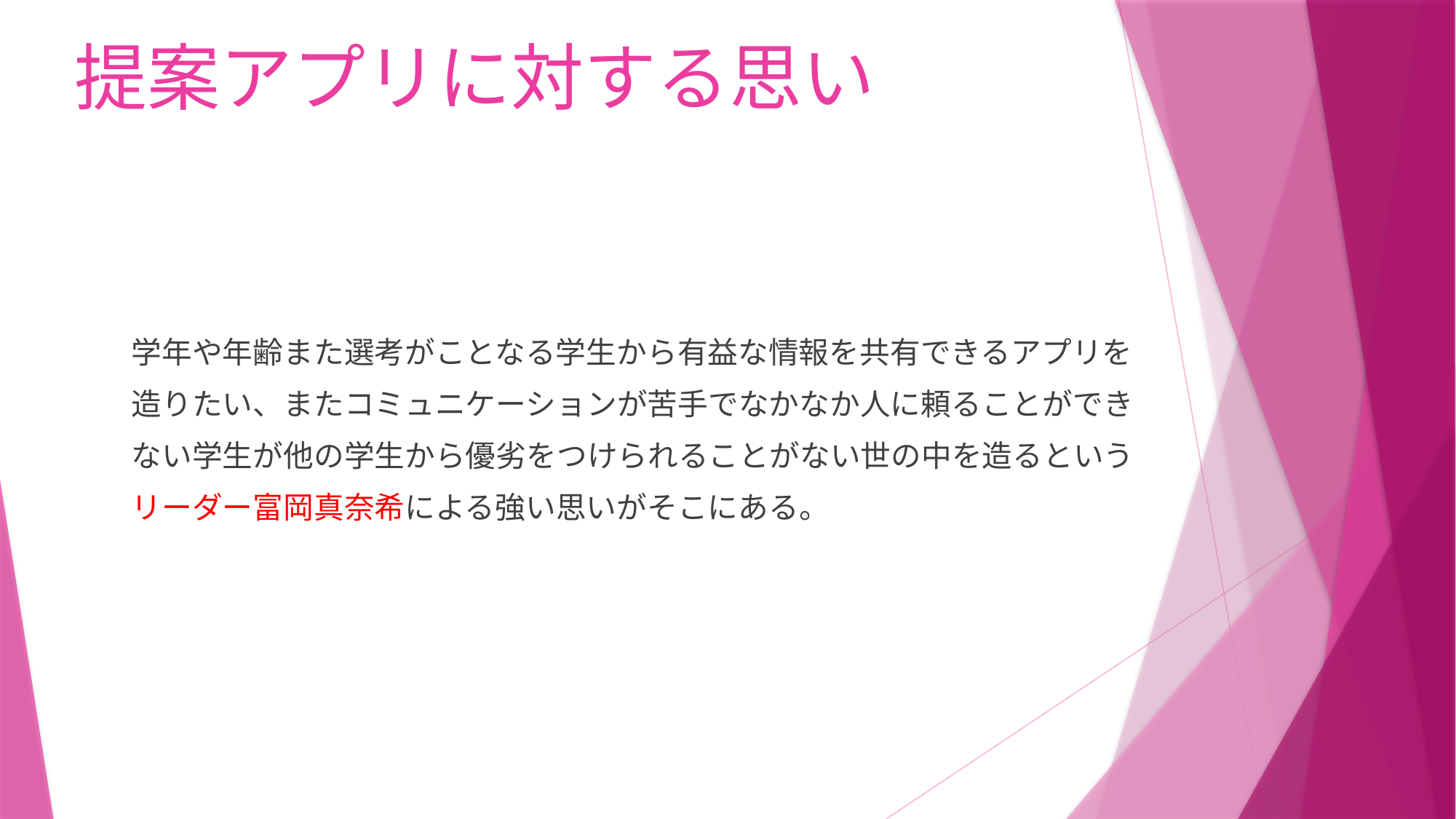

# 提案アプリに対する思い
学年や年齢また選考がことなる学生から有益な情報を共有できるアプリを
造りたい、またコミュニケーションが苦手でなかなか人に頼ることができ
ない学生が他の学生から優劣をつけられることがない世の中を造るという
リーダー富岡真奈希による強い思いがそこにある。